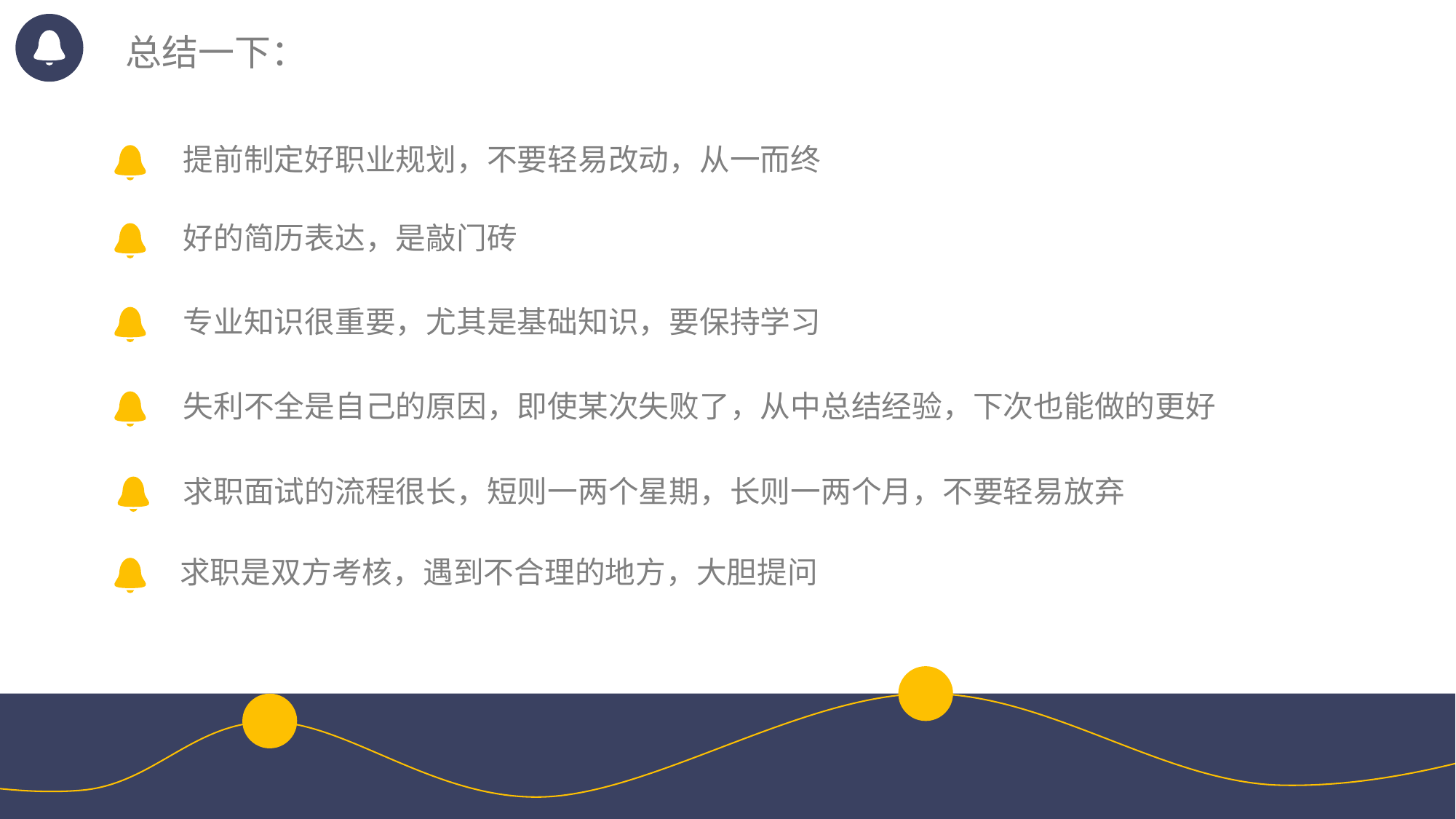

总结一下：
提前制定好职业规划，不要轻易改动，从一而终

好的简历表达，是敲门砖

专业知识很重要，尤其是基础知识，要保持学习

失利不全是自己的原因，即使某次失败了，从中总结经验，下次也能做的更好

求职面试的流程很长，短则一两个星期，长则一两个月，不要轻易放弃

求职是双方考核，遇到不合理的地方，大胆提问